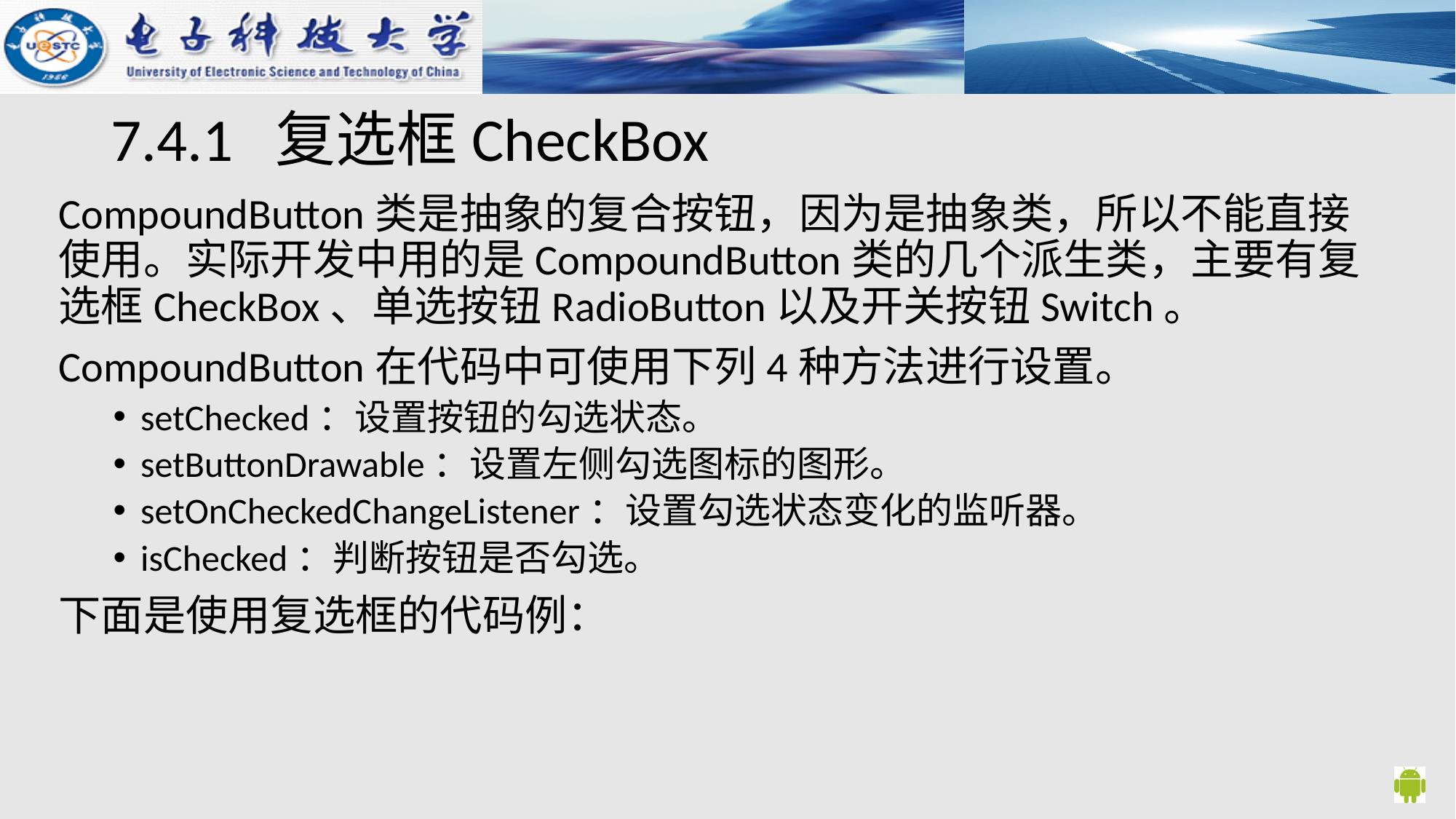

# 7.4.1  复选框CheckBox
CompoundButton类是抽象的复合按钮，因为是抽象类，所以不能直接使用。实际开发中用的是CompoundButton类的几个派生类，主要有复选框CheckBox、单选按钮RadioButton以及开关按钮Switch。
CompoundButton在代码中可使用下列4种方法进行设置。
setChecked：设置按钮的勾选状态。
setButtonDrawable：设置左侧勾选图标的图形。
setOnCheckedChangeListener：设置勾选状态变化的监听器。
isChecked：判断按钮是否勾选。
下面是使用复选框的代码例：